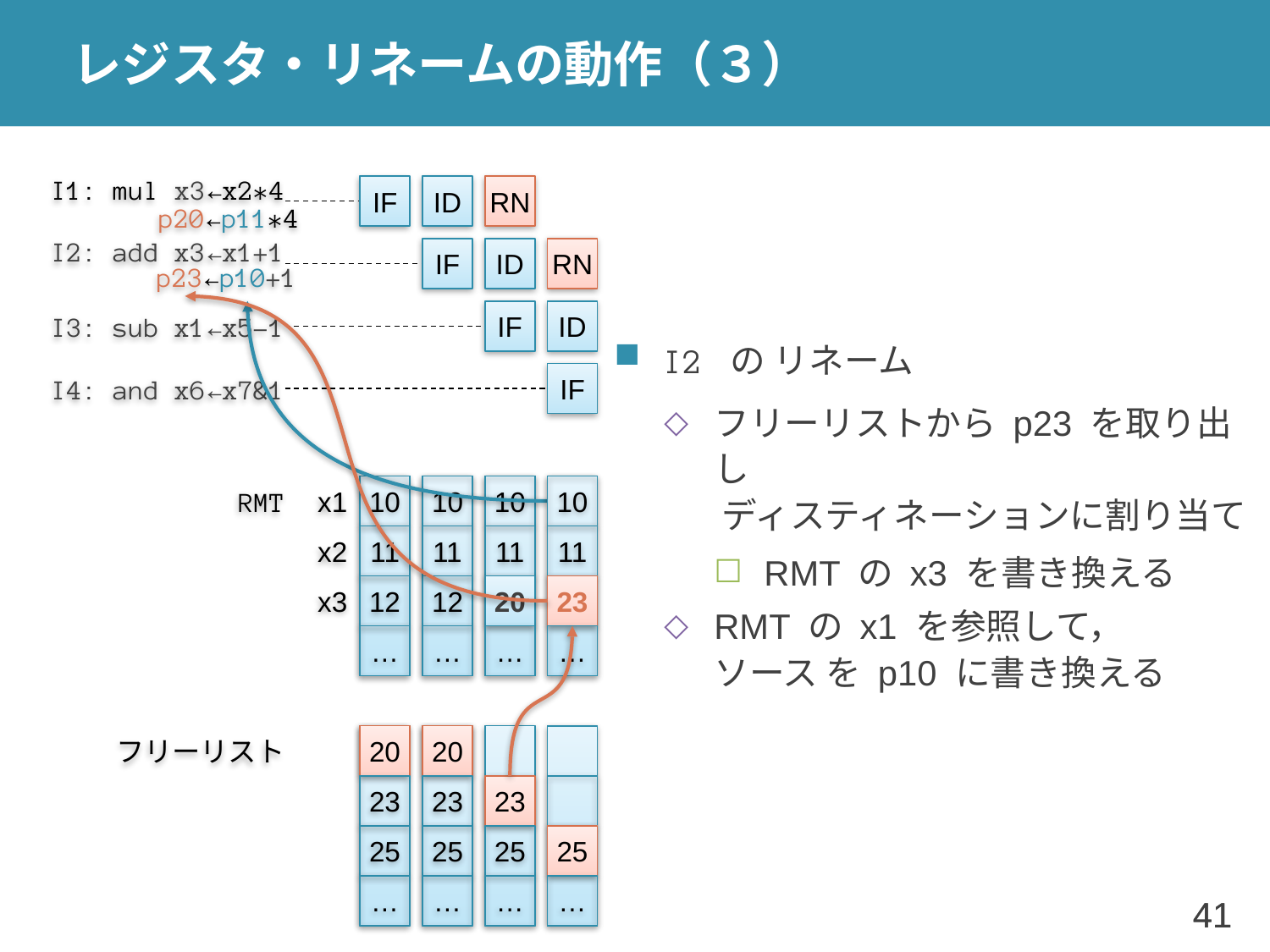

# レジスタ・リネームの動作（３）
I2 の リネーム
フリーリストから p23 を取り出し
 ディスティネーションに割り当て
RMT の x3 を書き換える
RMT の x1 を参照して，
ソース を p10 に書き換える
I1: mul x3←x2*4
IF
ID
RN
p20←p11*4
I2: add x3←x1+1
IF
ID
RN
p23←p10+1
I3: sub x1←x5-1
IF
ID
I4: and x6←x7&1
IF
RMT
x1

10

10

10

10
x2
11
11
11
11
x3
12
12
20
23
…
…
…
…
フリーリスト

20

20

23
23
23

25
25
25
25
…
…
…
…